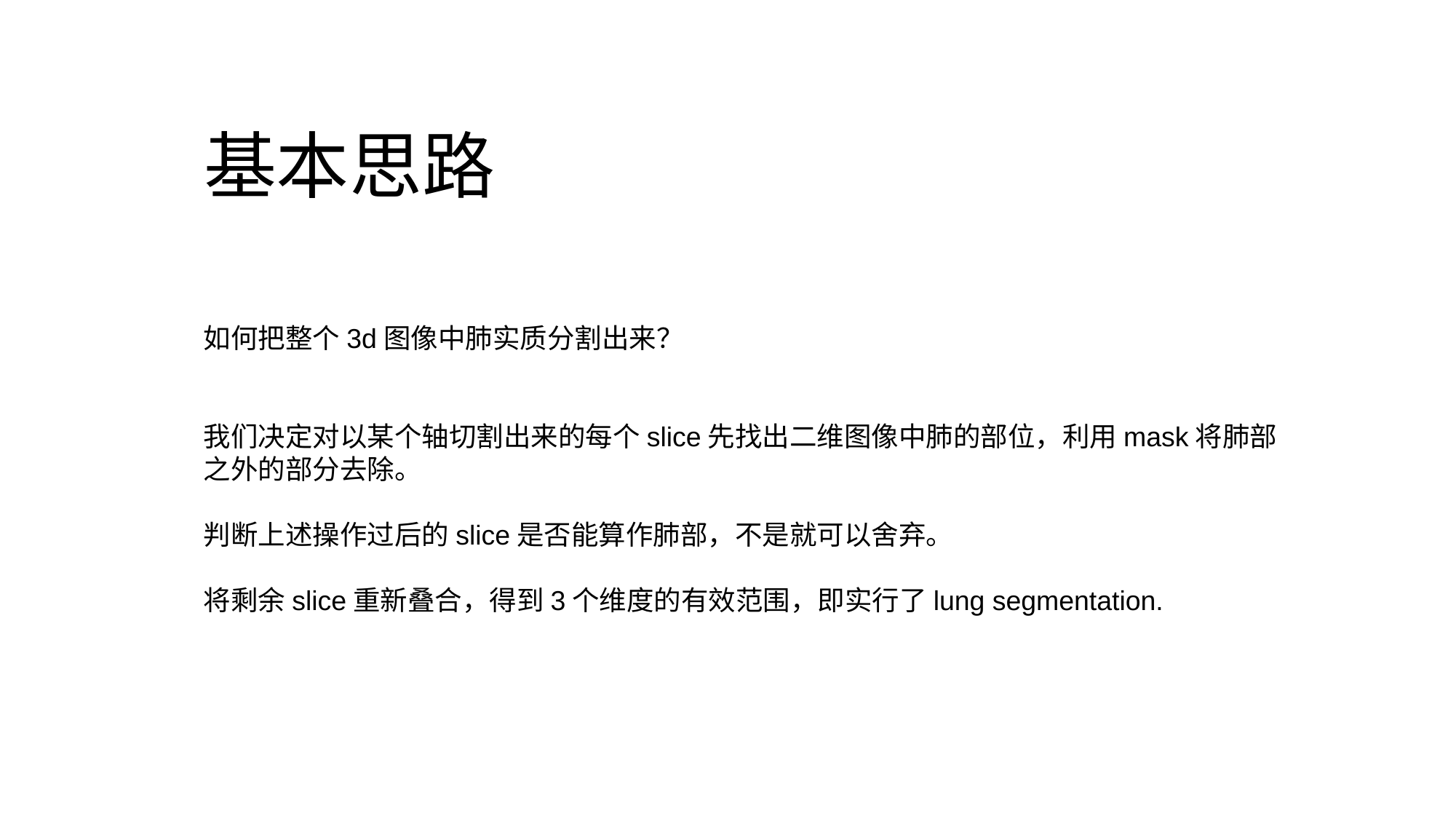

# 基本思路
如何把整个3d图像中肺实质分割出来？

我们决定对以某个轴切割出来的每个slice先找出二维图像中肺的部位，利用mask将肺部之外的部分去除。

判断上述操作过后的slice是否能算作肺部，不是就可以舍弃。

将剩余slice重新叠合，得到3个维度的有效范围，即实行了lung segmentation.